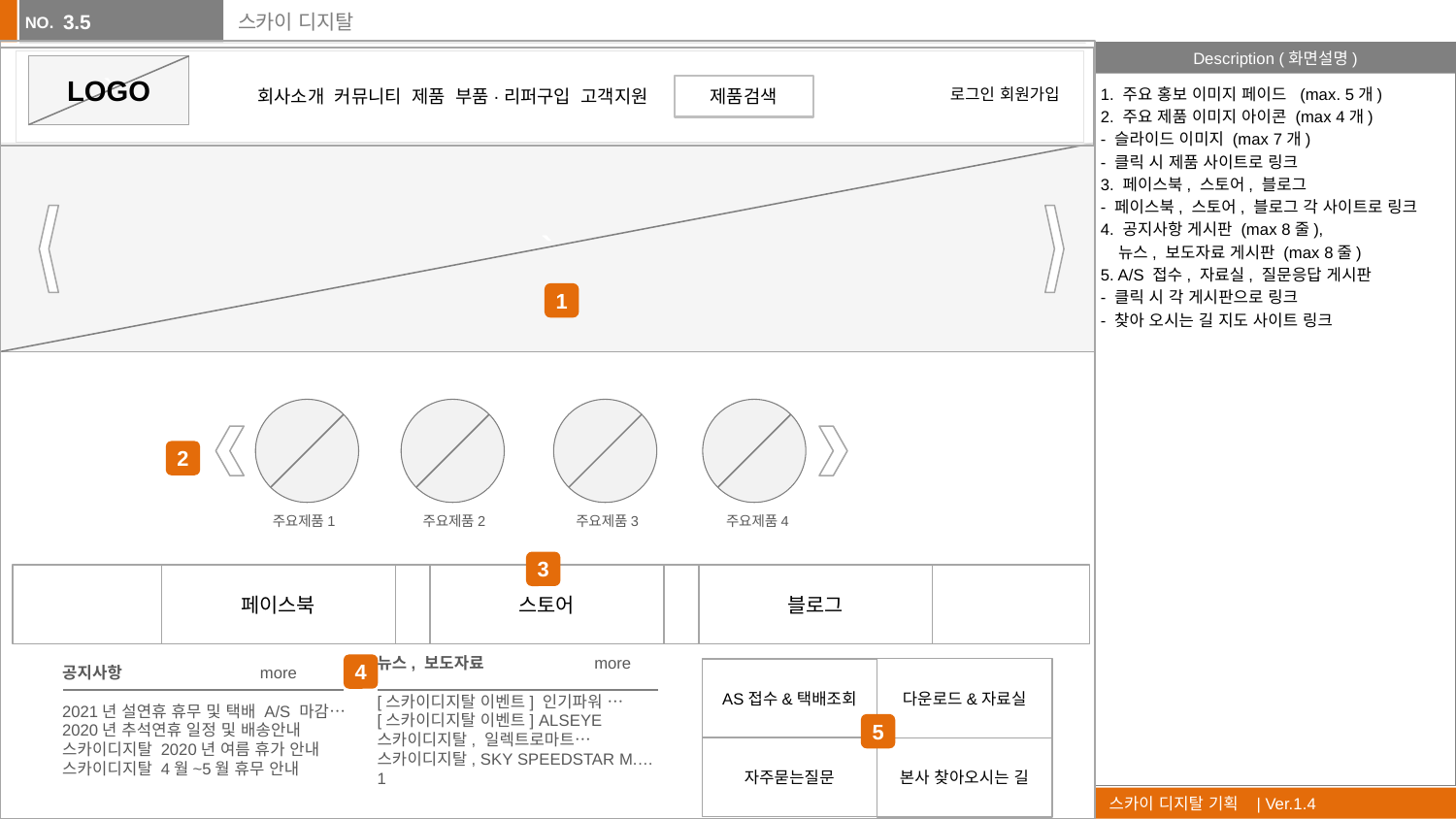

3.5
# 스카이 디지탈

`

`
`
LOGO
제품검색
1. 주요 홍보 이미지 페이드  (max. 5개)
2. 주요 제품 이미지 아이콘 (max 4개)
- 슬라이드 이미지 (max 7개)
- 클릭 시 제품 사이트로 링크
3. 페이스북, 스토어, 블로그
- 페이스북, 스토어, 블로그 각 사이트로 링크
4. 공지사항 게시판 (max 8줄),
   뉴스, 보도자료 게시판 (max 8줄)
5. A/S 접수, 자료실, 질문응답 게시판
- 클릭 시 각 게시판으로 링크
- 찾아 오시는 길 지도 사이트 링크
로그인 회원가입
회사소개  커뮤니티  제품  부품·리퍼구입  고객지원
`

1

2
주요제품1
주요제품2
주요제품3
주요제품4
3

블로그
페이스북
스토어
4
다운로드&자료실
AS접수&택배조회
공지사항                             more

2021년 설연휴 휴무 및 택배 A/S 마감…
2020년 추석연휴 일정 및 배송안내
스카이디지탈 2020년 여름 휴가 안내
스카이디지탈 4월~5월 휴무 안내
뉴스, 보도자료                       more

[스카이디지탈 이벤트] 인기파워 …
[스카이디지탈 이벤트] ALSEYE
스카이디지탈, 일렉트로마트…
스카이디지탈, SKY SPEEDSTAR M.…1
공지사항
5
자주묻는질문
본사 찾아오시는 길